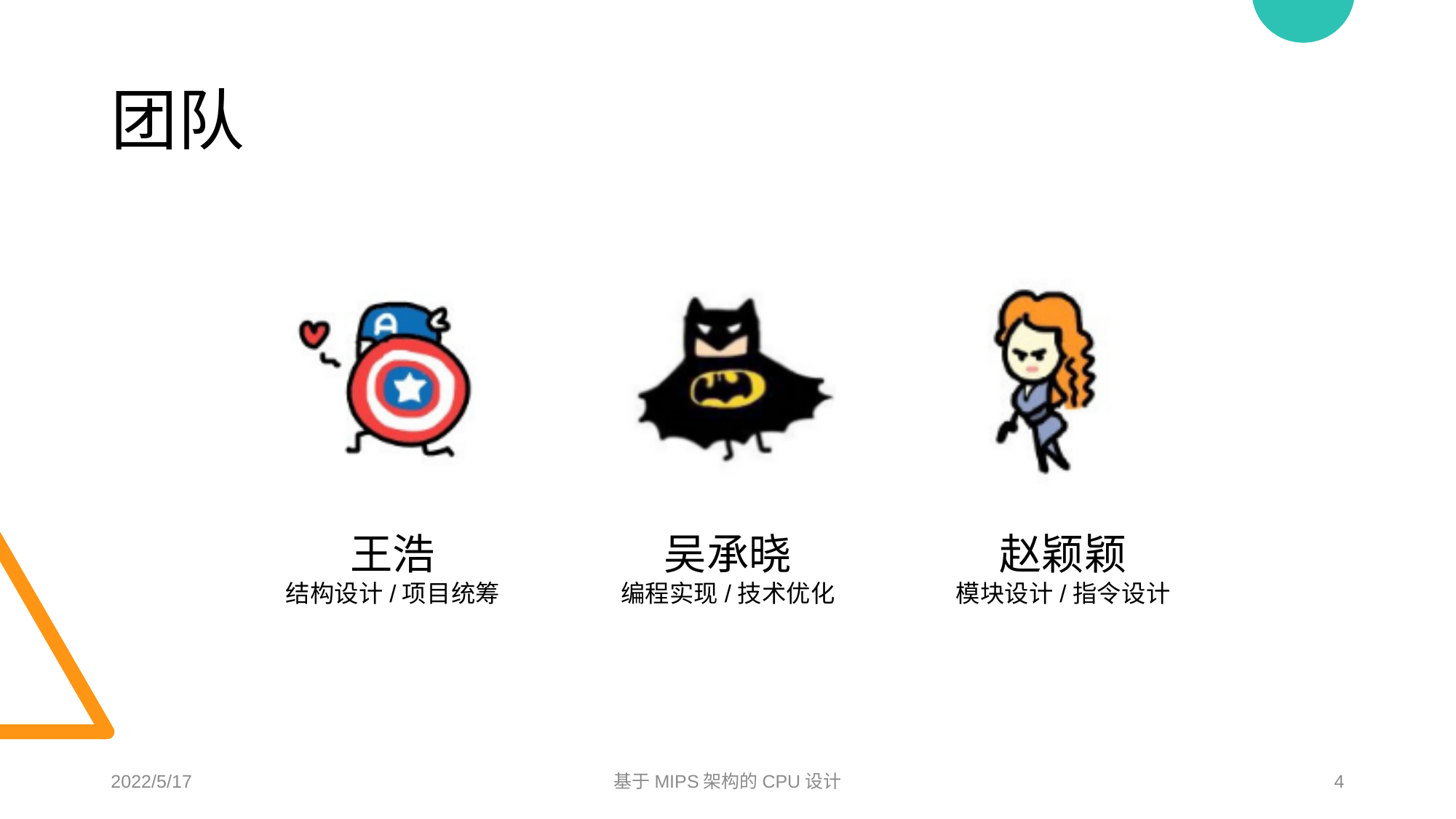

# 团队
王浩
结构设计/项目统筹
吴承晓
编程实现/技术优化
赵颖颖
模块设计/指令设计
2022/5/17
基于MIPS架构的CPU设计
4